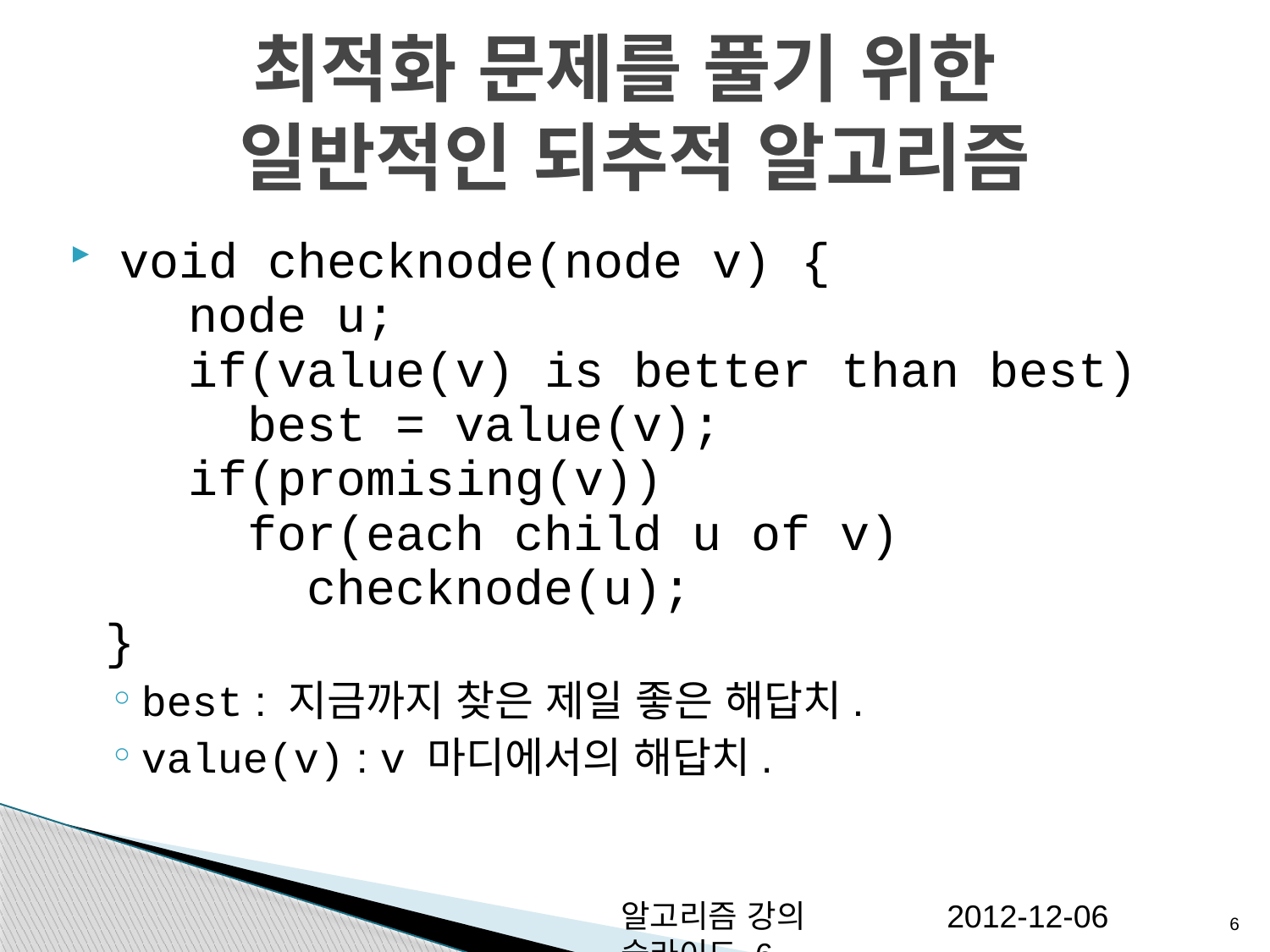

최적화 문제를 풀기 위한
일반적인 되추적 알고리즘
 void checknode(node v) {
    node u;
    if(value(v) is better than best)
      best = value(v);
    if(promising(v))
      for(each child u of v)
        checknode(u);
	}
best : 지금까지 찾은 제일 좋은 해답치.
value(v) : v 마디에서의 해답치.
알고리즘 강의 슬라이드 6
2012-12-06
6